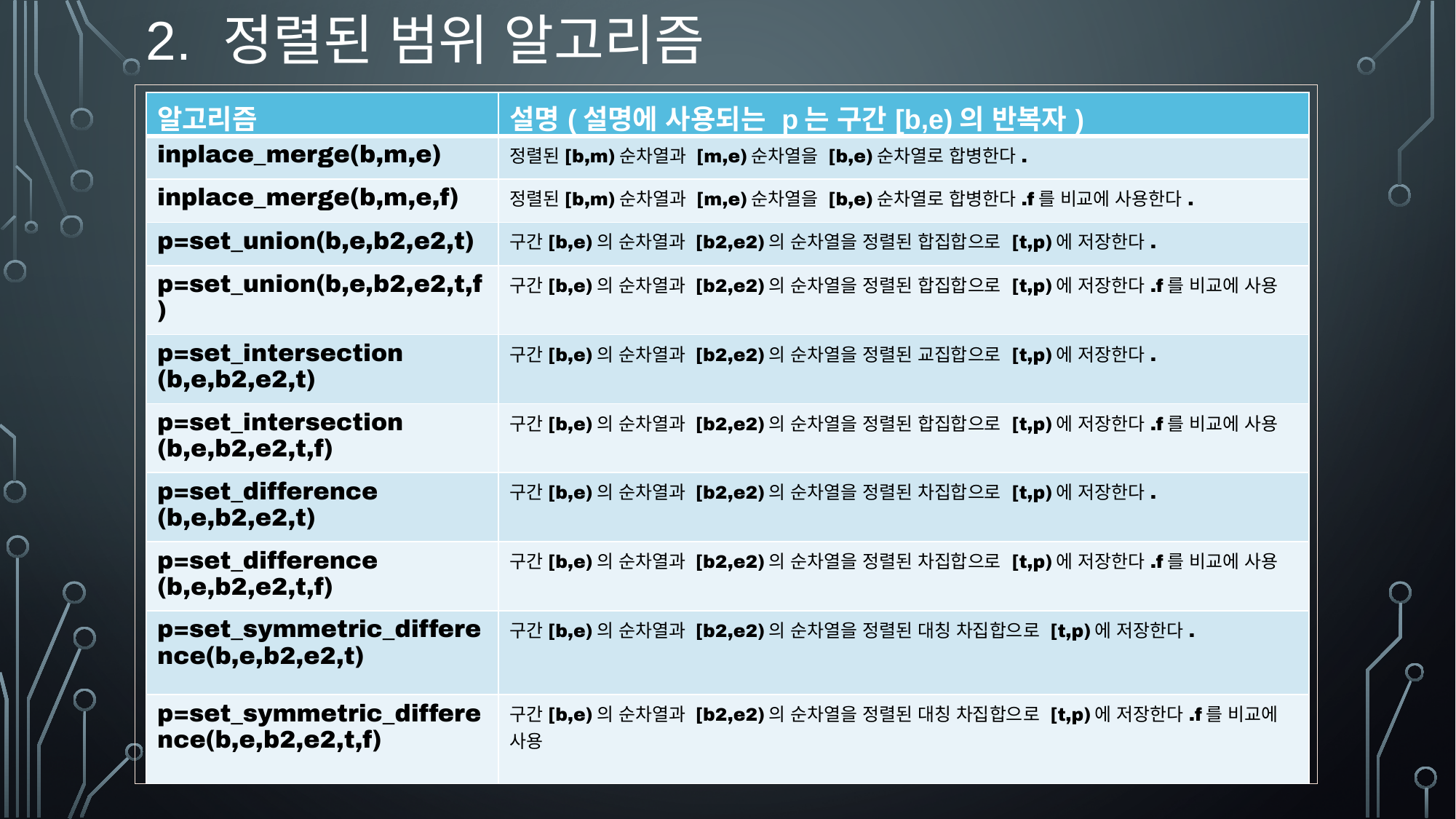

# 2. 정렬된 범위 알고리즘

| 알고리즘 | 설명(설명에 사용되는 p는 구간[b,e)의 반복자) |
| --- | --- |
| inplace\_merge(b,m,e) | 정렬된[b,m)순차열과 [m,e)순차열을 [b,e)순차열로 합병한다. |
| inplace\_merge(b,m,e,f) | 정렬된[b,m)순차열과 [m,e)순차열을 [b,e)순차열로 합병한다.f를 비교에 사용한다. |
| p=set\_union(b,e,b2,e2,t) | 구간[b,e)의 순차열과 [b2,e2)의 순차열을 정렬된 합집합으로 [t,p)에 저장한다. |
| p=set\_union(b,e,b2,e2,t,f) | 구간[b,e)의 순차열과 [b2,e2)의 순차열을 정렬된 합집합으로 [t,p)에 저장한다.f를 비교에 사용 |
| p=set\_intersection (b,e,b2,e2,t) | 구간[b,e)의 순차열과 [b2,e2)의 순차열을 정렬된 교집합으로 [t,p)에 저장한다. |
| p=set\_intersection (b,e,b2,e2,t,f) | 구간[b,e)의 순차열과 [b2,e2)의 순차열을 정렬된 합집합으로 [t,p)에 저장한다.f를 비교에 사용 |
| p=set\_difference (b,e,b2,e2,t) | 구간[b,e)의 순차열과 [b2,e2)의 순차열을 정렬된 차집합으로 [t,p)에 저장한다. |
| p=set\_difference (b,e,b2,e2,t,f) | 구간[b,e)의 순차열과 [b2,e2)의 순차열을 정렬된 차집합으로 [t,p)에 저장한다.f를 비교에 사용 |
| p=set\_symmetric\_difference(b,e,b2,e2,t) | 구간[b,e)의 순차열과 [b2,e2)의 순차열을 정렬된 대칭 차집합으로 [t,p)에 저장한다. |
| p=set\_symmetric\_difference(b,e,b2,e2,t,f) | 구간[b,e)의 순차열과 [b2,e2)의 순차열을 정렬된 대칭 차집합으로 [t,p)에 저장한다.f를 비교에 사용 |